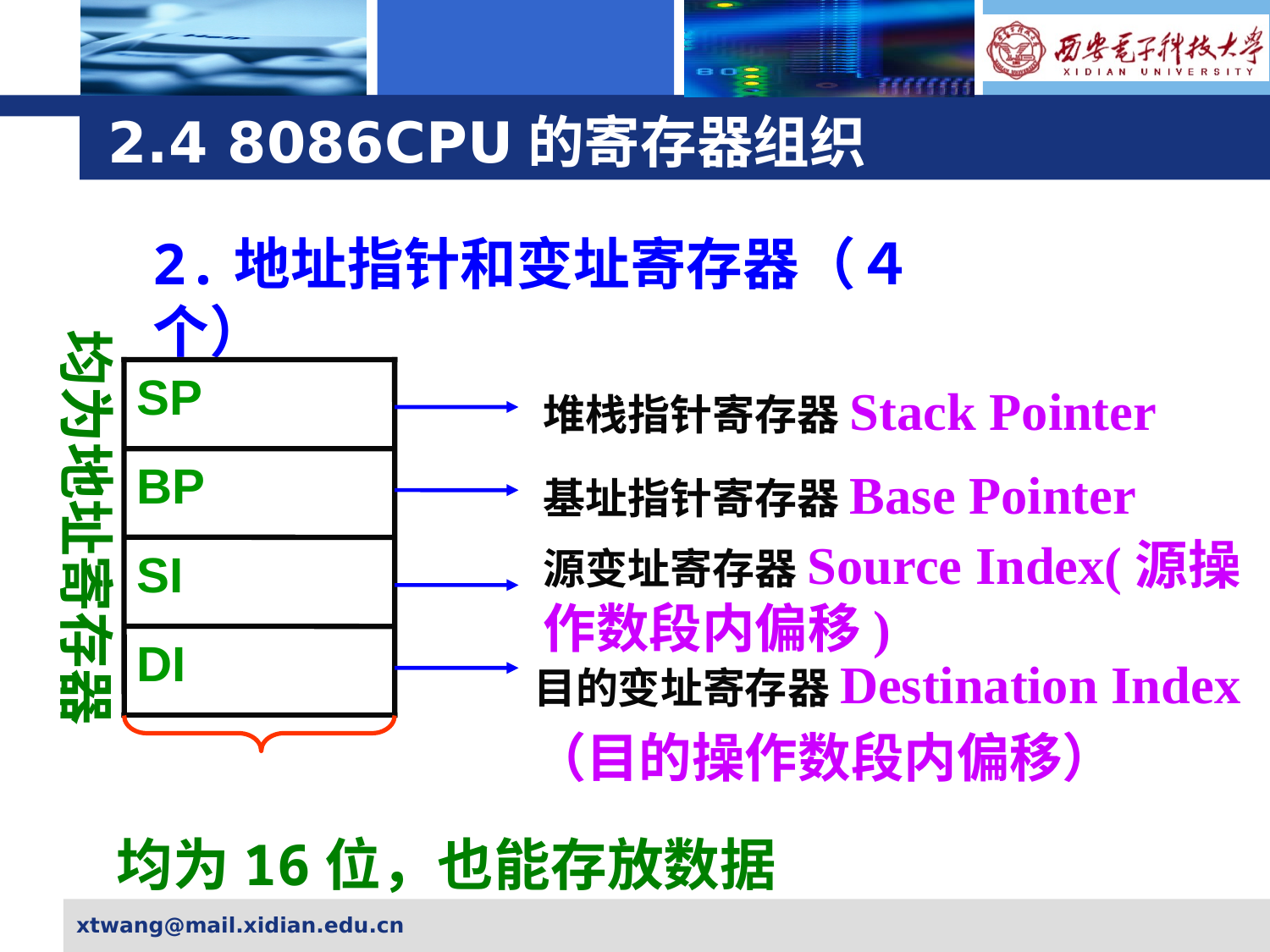

# 2.4 8086CPU的寄存器组织
2.地址指针和变址寄存器（４个）
均为地址寄存器
SP

堆栈指针寄存器Stack Pointer

BP

基址指针寄存器Base Pointer

源变址寄存器Source Index(源操作数段内偏移)
SI

DI

目的变址寄存器Destination Index
（目的操作数段内偏移）

均为16位，也能存放数据
xtwang@mail.xidian.edu.cn